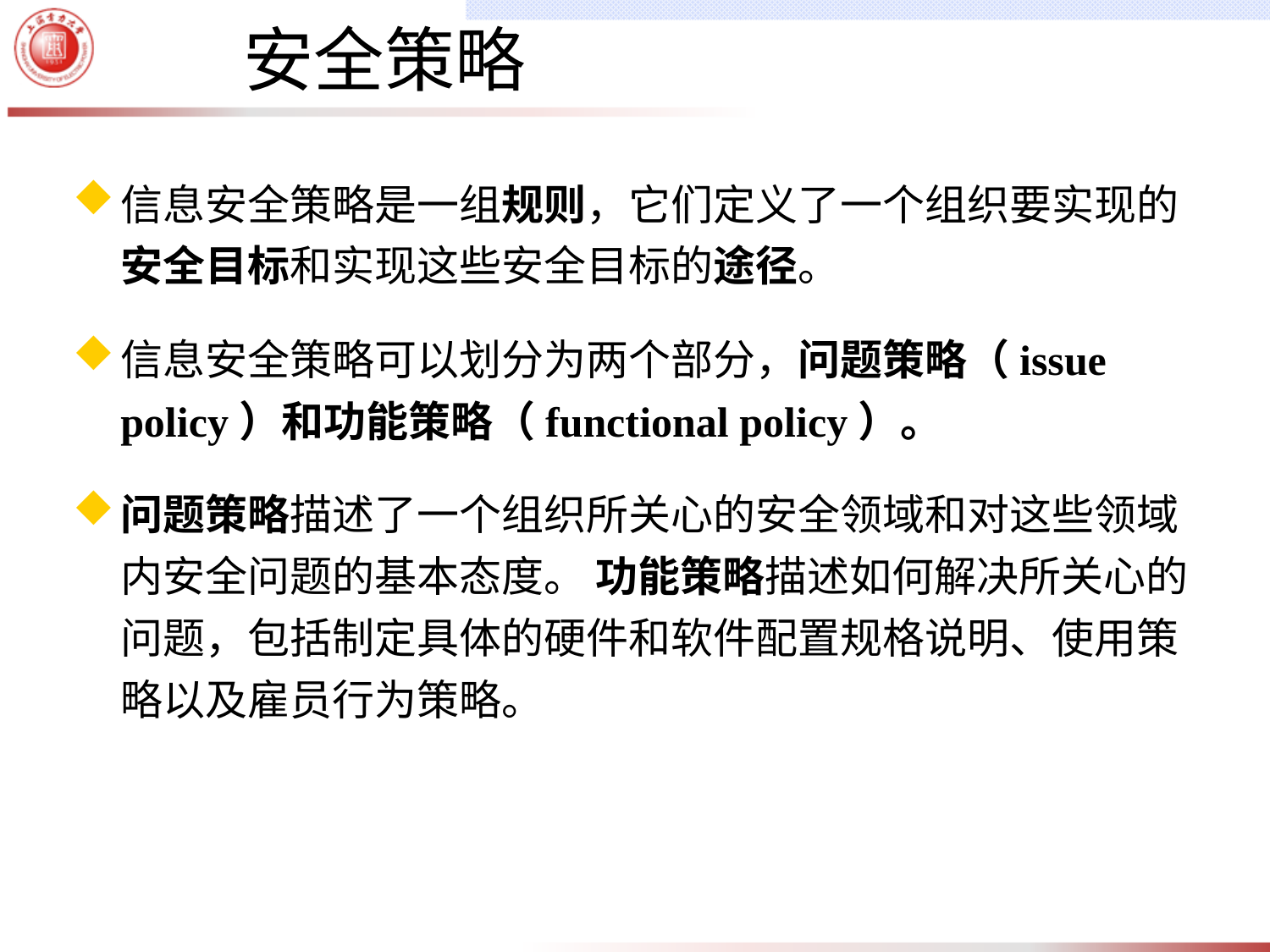

安全策略
信息安全策略是一组规则，它们定义了一个组织要实现的安全目标和实现这些安全目标的途径。
信息安全策略可以划分为两个部分，问题策略（issue policy）和功能策略（functional policy）。
问题策略描述了一个组织所关心的安全领域和对这些领域内安全问题的基本态度。 功能策略描述如何解决所关心的问题，包括制定具体的硬件和软件配置规格说明、使用策略以及雇员行为策略。